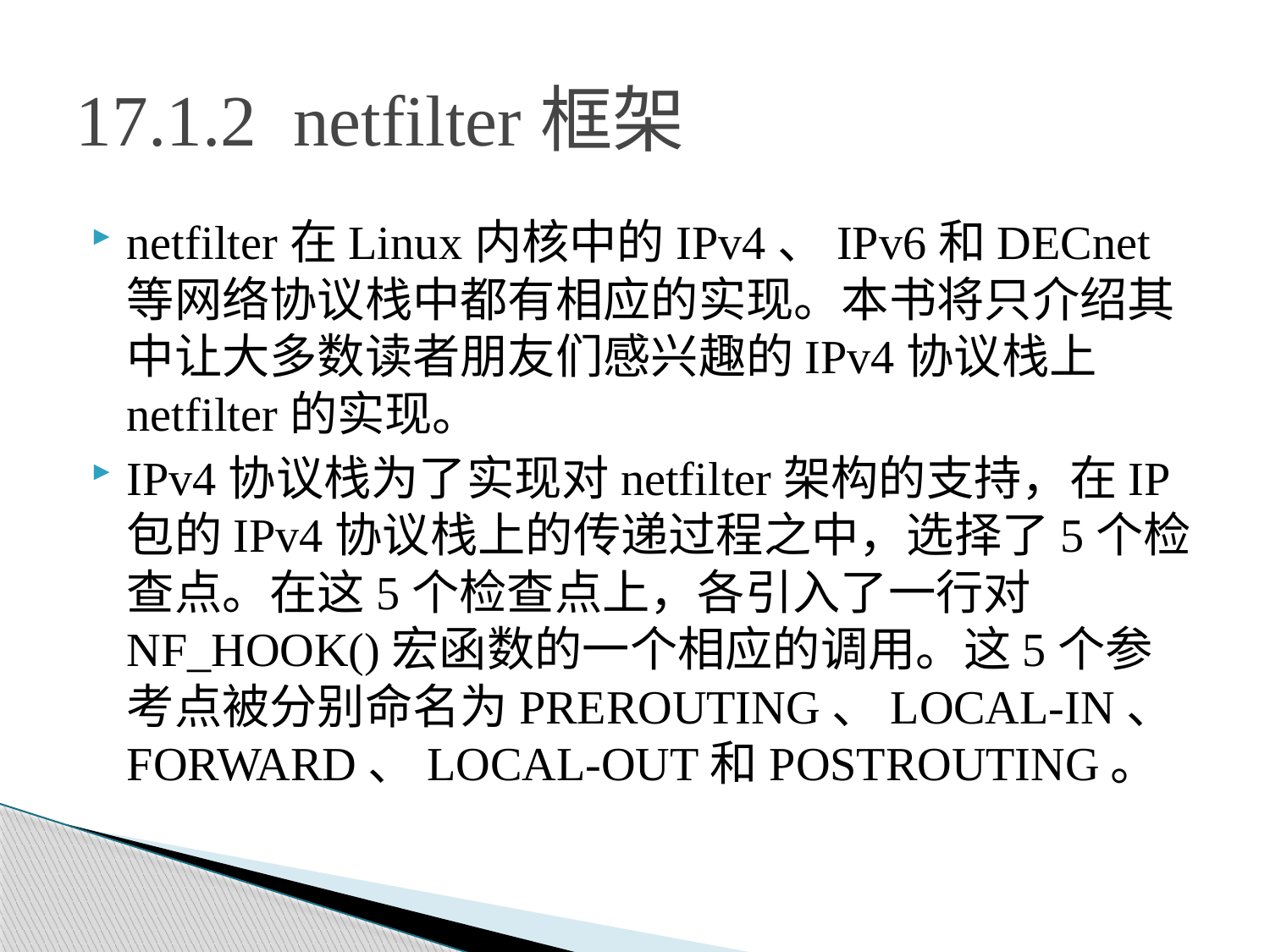

# 17.1.2  netfilter框架
netfilter在Linux内核中的IPv4、IPv6和DECnet等网络协议栈中都有相应的实现。本书将只介绍其中让大多数读者朋友们感兴趣的IPv4协议栈上netfilter的实现。
IPv4协议栈为了实现对netfilter架构的支持，在IP包的IPv4协议栈上的传递过程之中，选择了5个检查点。在这5个检查点上，各引入了一行对NF_HOOK()宏函数的一个相应的调用。这5个参考点被分别命名为PREROUTING、LOCAL-IN、FORWARD、LOCAL-OUT和POSTROUTING。